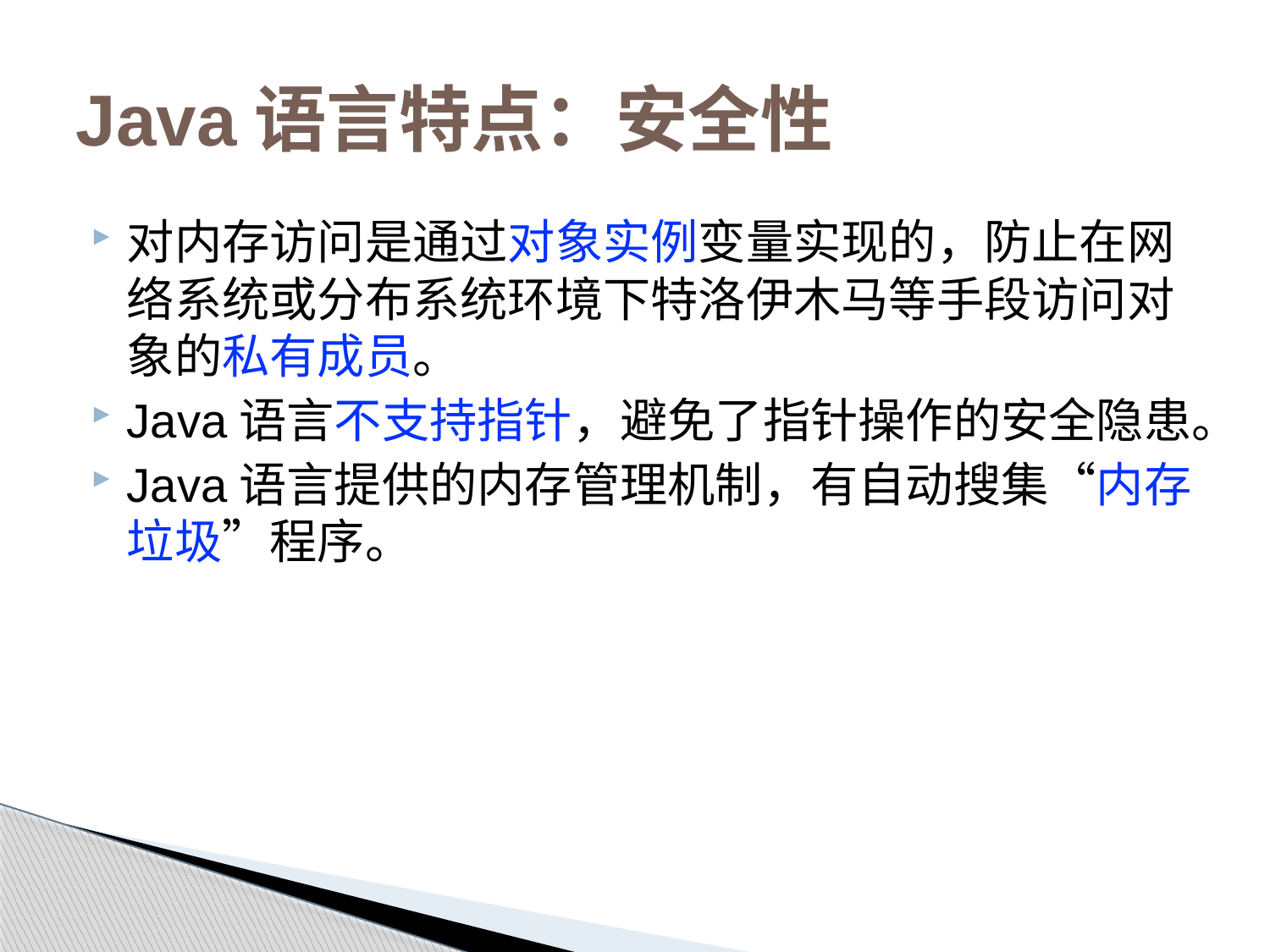

# Java语言特点：安全性
对内存访问是通过对象实例变量实现的，防止在网络系统或分布系统环境下特洛伊木马等手段访问对象的私有成员。
Java语言不支持指针，避免了指针操作的安全隐患。
Java语言提供的内存管理机制，有自动搜集“内存垃圾”程序。